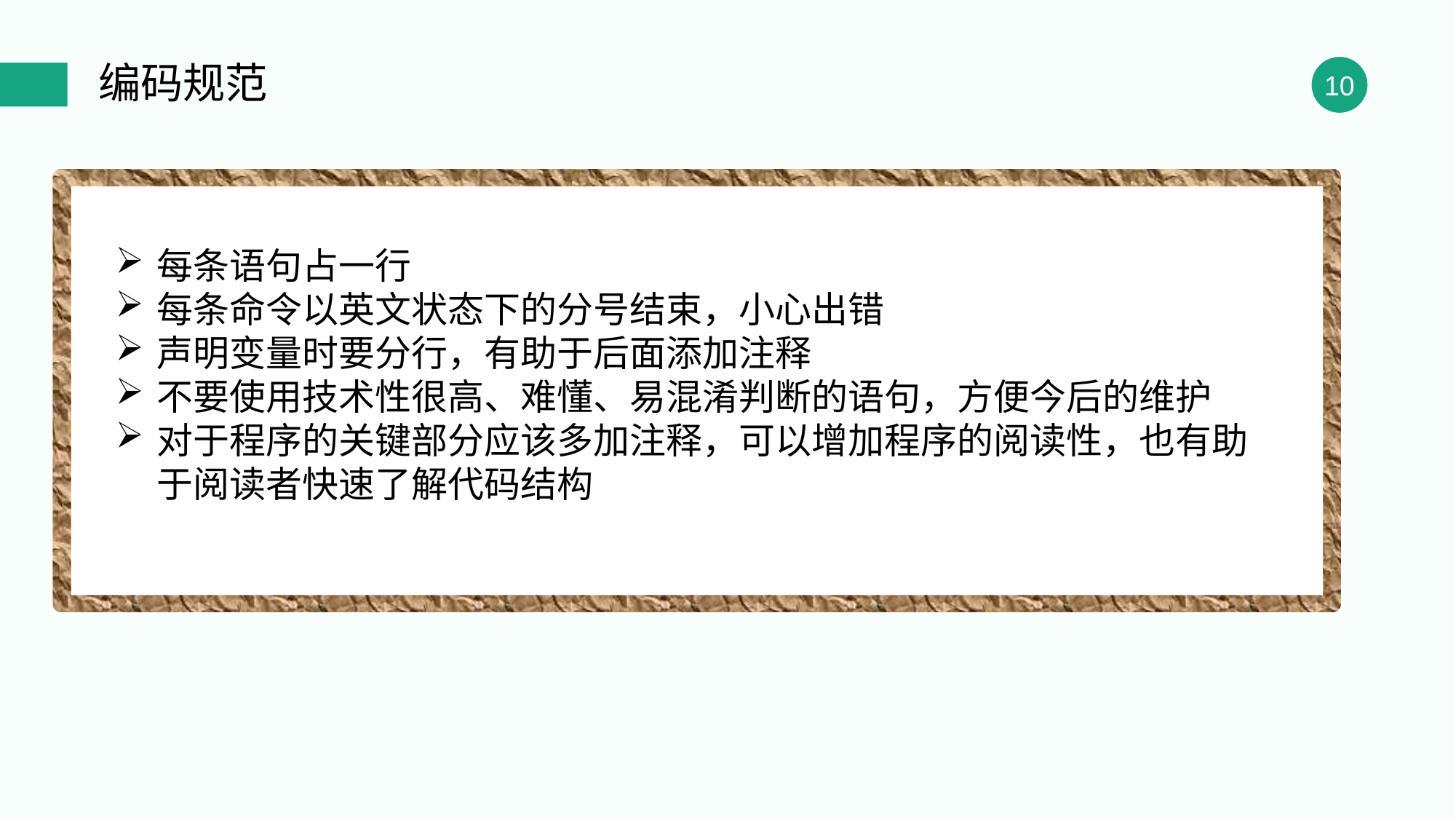

编码规范

每条语句占一行
每条命令以英文状态下的分号结束，小心出错
声明变量时要分行，有助于后面添加注释
不要使用技术性很高、难懂、易混淆判断的语句，方便今后的维护
对于程序的关键部分应该多加注释，可以增加程序的阅读性，也有助于阅读者快速了解代码结构